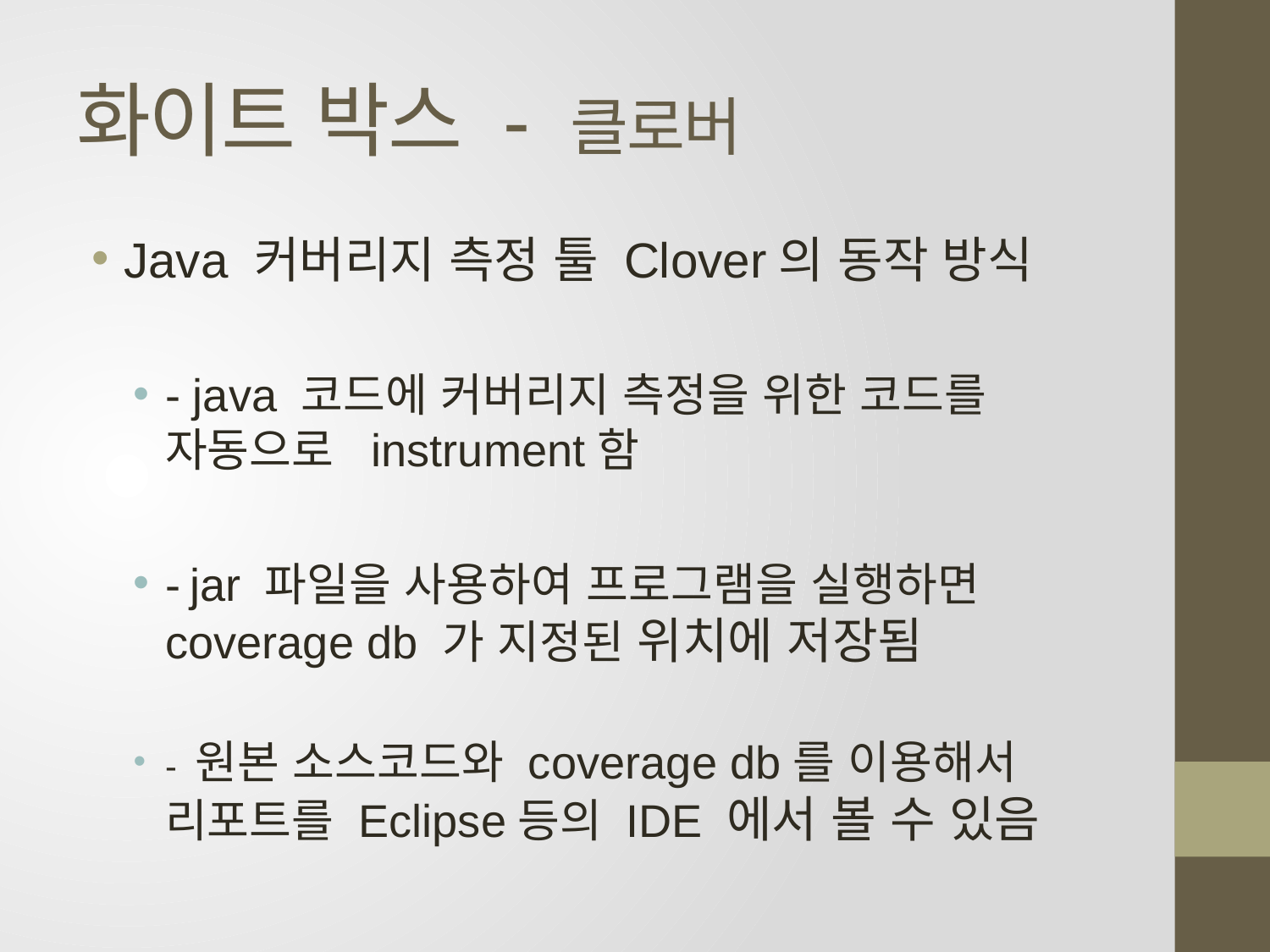

# 화이트 박스 - 클로버
Java 커버리지 측정 툴 Clover의 동작 방식

- java 코드에 커버리지 측정을 위한 코드를 자동으로  instrument함

- jar 파일을 사용하여 프로그램을 실행하면 coverage db 가 지정된 위치에 저장됨

- 원본 소스코드와 coverage db를 이용해서 리포트를 Eclipse등의 IDE 에서 볼 수 있음